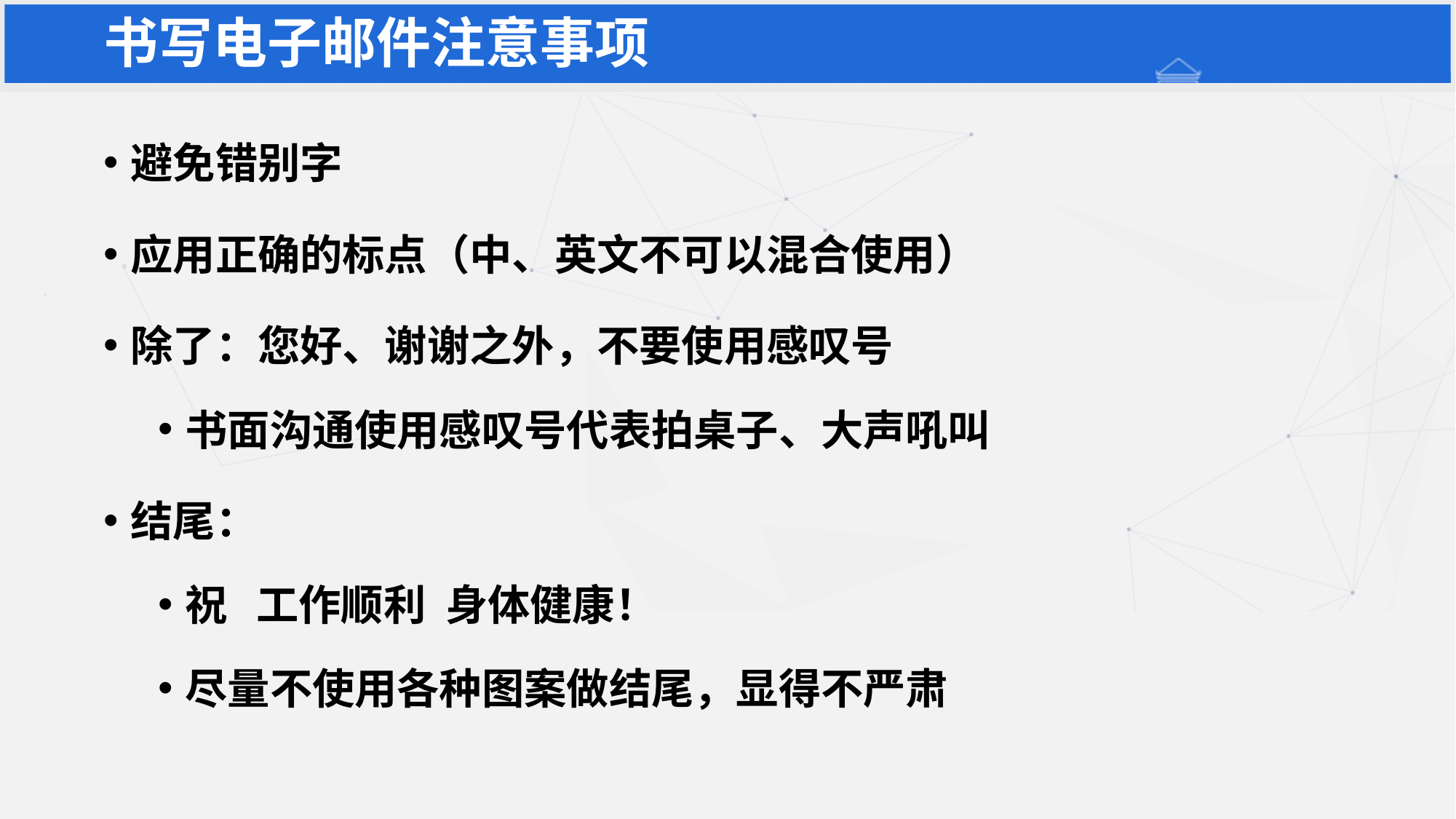

书写电子邮件注意事项
避免错别字
应用正确的标点（中、英文不可以混合使用）
除了：您好、谢谢之外，不要使用感叹号
书面沟通使用感叹号代表拍桌子、大声吼叫
结尾：
祝   工作顺利  身体健康！
尽量不使用各种图案做结尾，显得不严肃